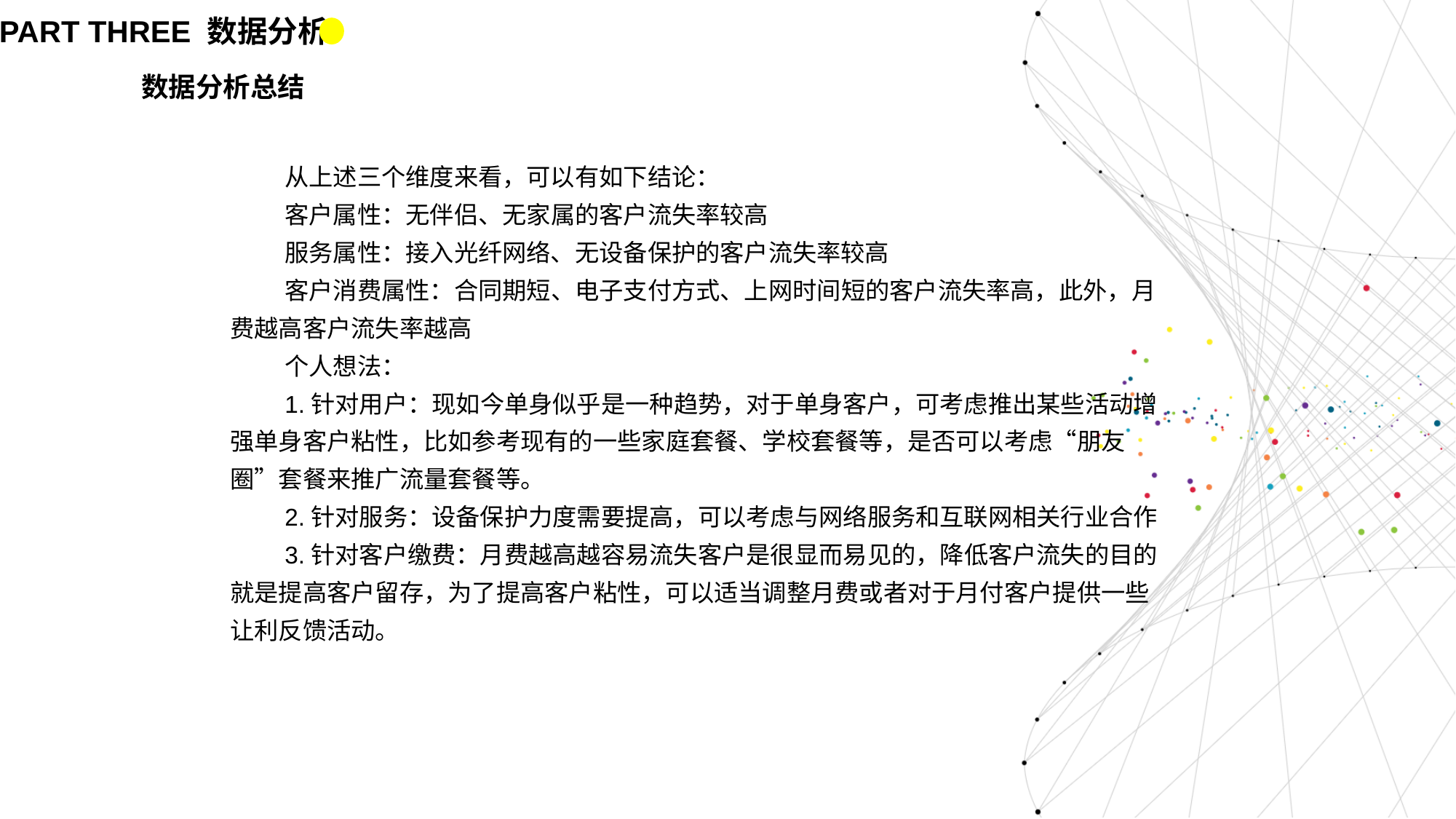

PART THREE 数据分析

数据分析总结
从上述三个维度来看，可以有如下结论：
客户属性：无伴侣、无家属的客户流失率较高
服务属性：接入光纤网络、无设备保护的客户流失率较高
客户消费属性：合同期短、电子支付方式、上网时间短的客户流失率高，此外，月费越高客户流失率越高
个人想法：
1.针对用户：现如今单身似乎是一种趋势，对于单身客户，可考虑推出某些活动增强单身客户粘性，比如参考现有的一些家庭套餐、学校套餐等，是否可以考虑“朋友圈”套餐来推广流量套餐等。
2.针对服务：设备保护力度需要提高，可以考虑与网络服务和互联网相关行业合作
3.针对客户缴费：月费越高越容易流失客户是很显而易见的，降低客户流失的目的就是提高客户留存，为了提高客户粘性，可以适当调整月费或者对于月付客户提供一些让利反馈活动。